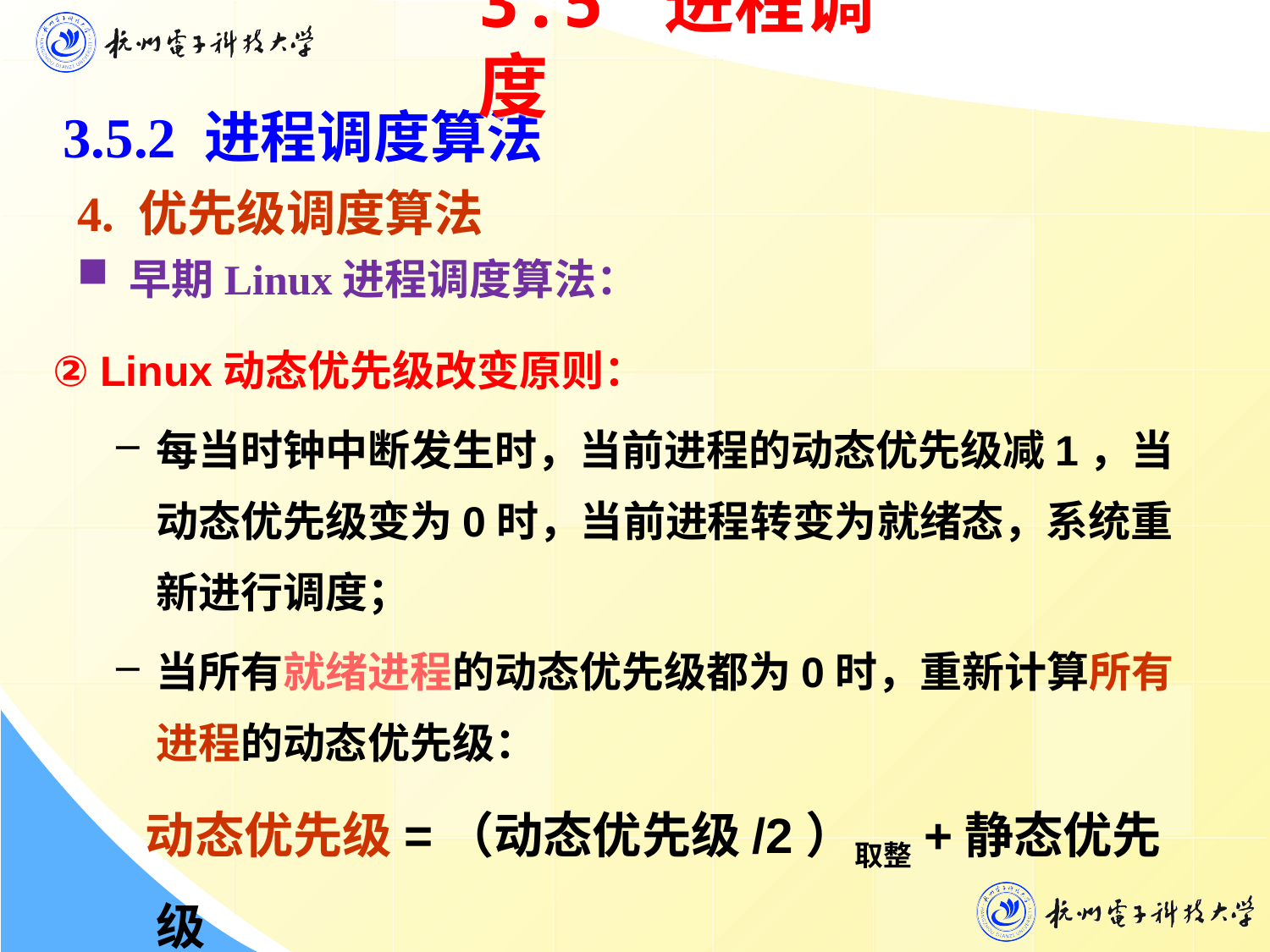

3.5 进程调度
3.5.2 进程调度算法
4. 优先级调度算法
 早期Linux进程调度算法：
② Linux动态优先级改变原则：
每当时钟中断发生时，当前进程的动态优先级减1，当动态优先级变为0时，当前进程转变为就绪态，系统重新进行调度；
当所有就绪进程的动态优先级都为0时，重新计算所有进程的动态优先级：
  动态优先级=（动态优先级/2）取整+静态优先级